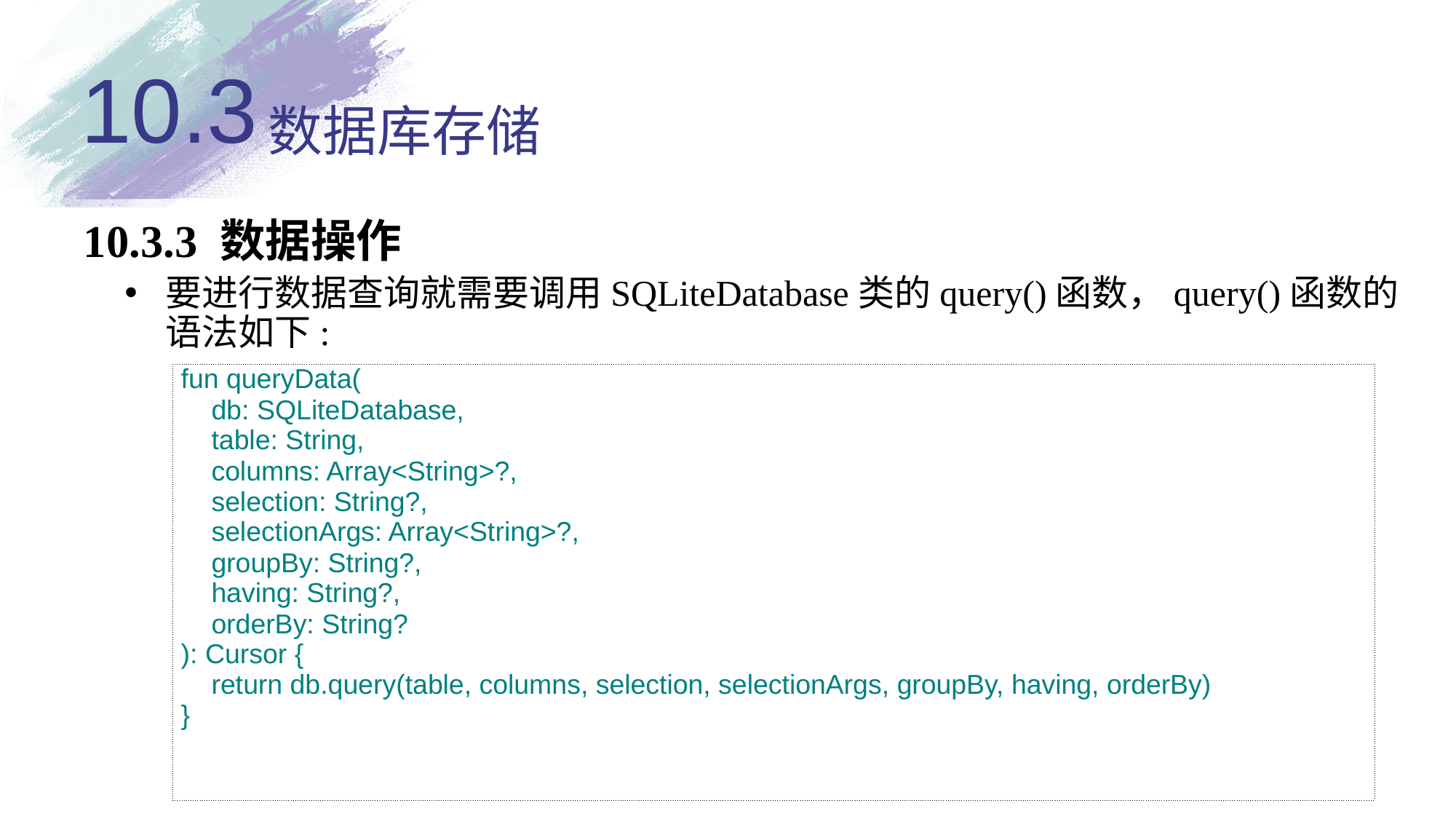

10.3
# 数据库存储
10.3.3 数据操作
要进行数据查询就需要调用SQLiteDatabase类的query()函数，query()函数的语法如下:

| fun queryData(     db: SQLiteDatabase,     table: String,     columns: Array<String>?,     selection: String?,     selectionArgs: Array<String>?,     groupBy: String?,     having: String?,     orderBy: String? ): Cursor {     return db.query(table, columns, selection, selectionArgs, groupBy, having, orderBy) } |
| --- |